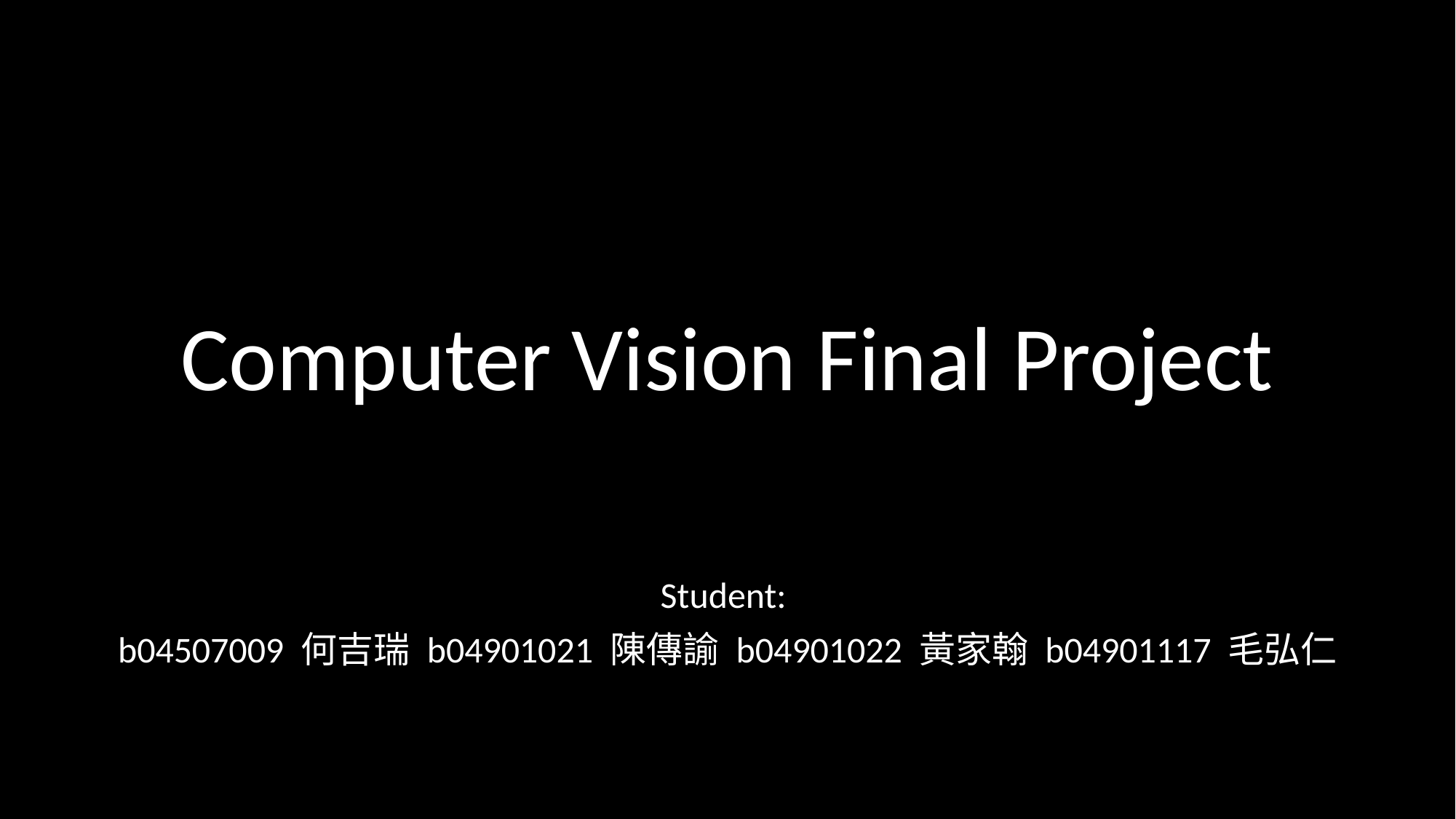

# Computer Vision Final Project
Student:
b04507009 何吉瑞 b04901021 陳傳諭 b04901022 黃家翰 b04901117 毛弘仁